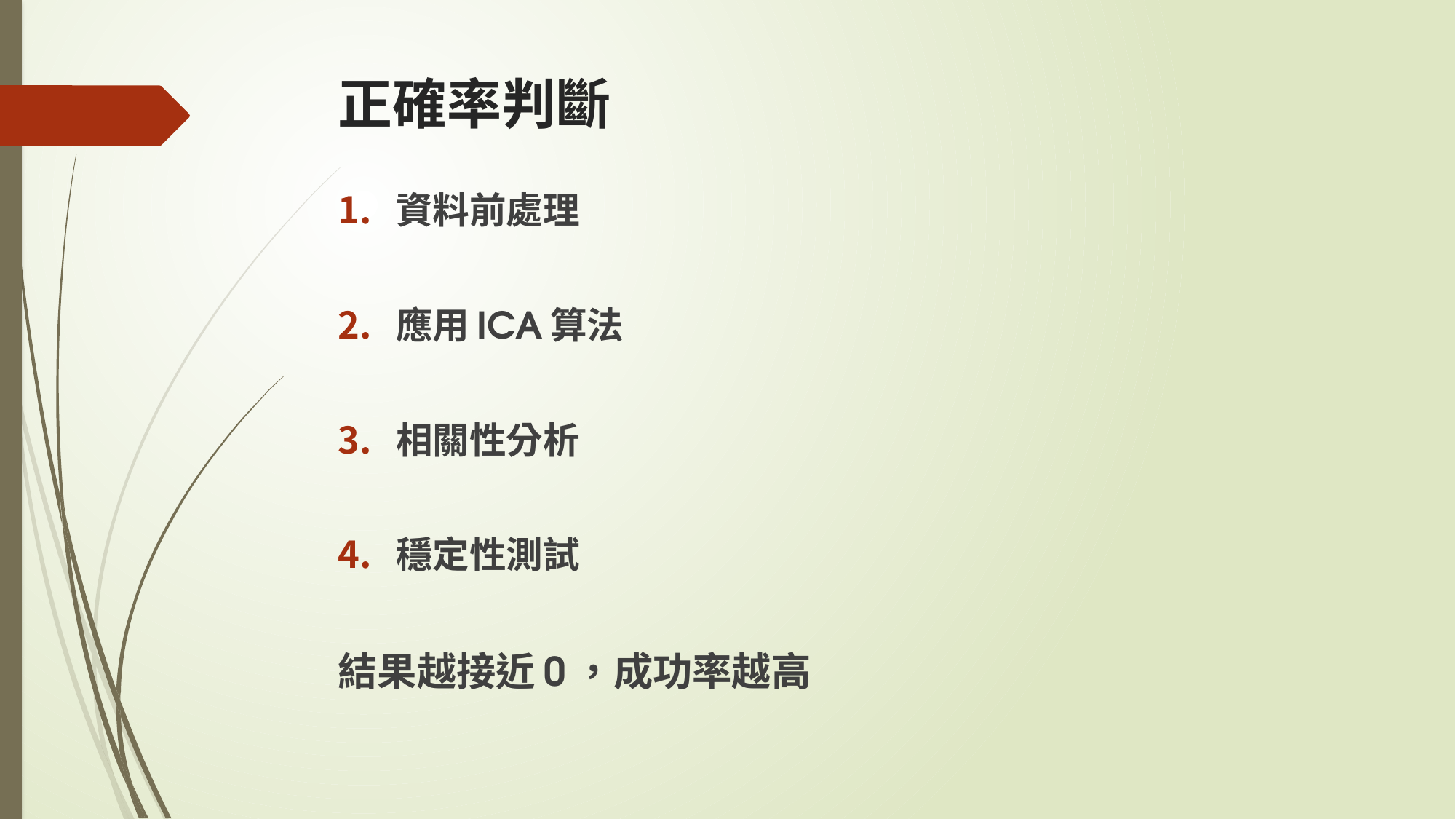

# 正確率判斷
資料前處理

應用ICA算法

相關性分析

穩定性測試

結果越接近0，成功率越高